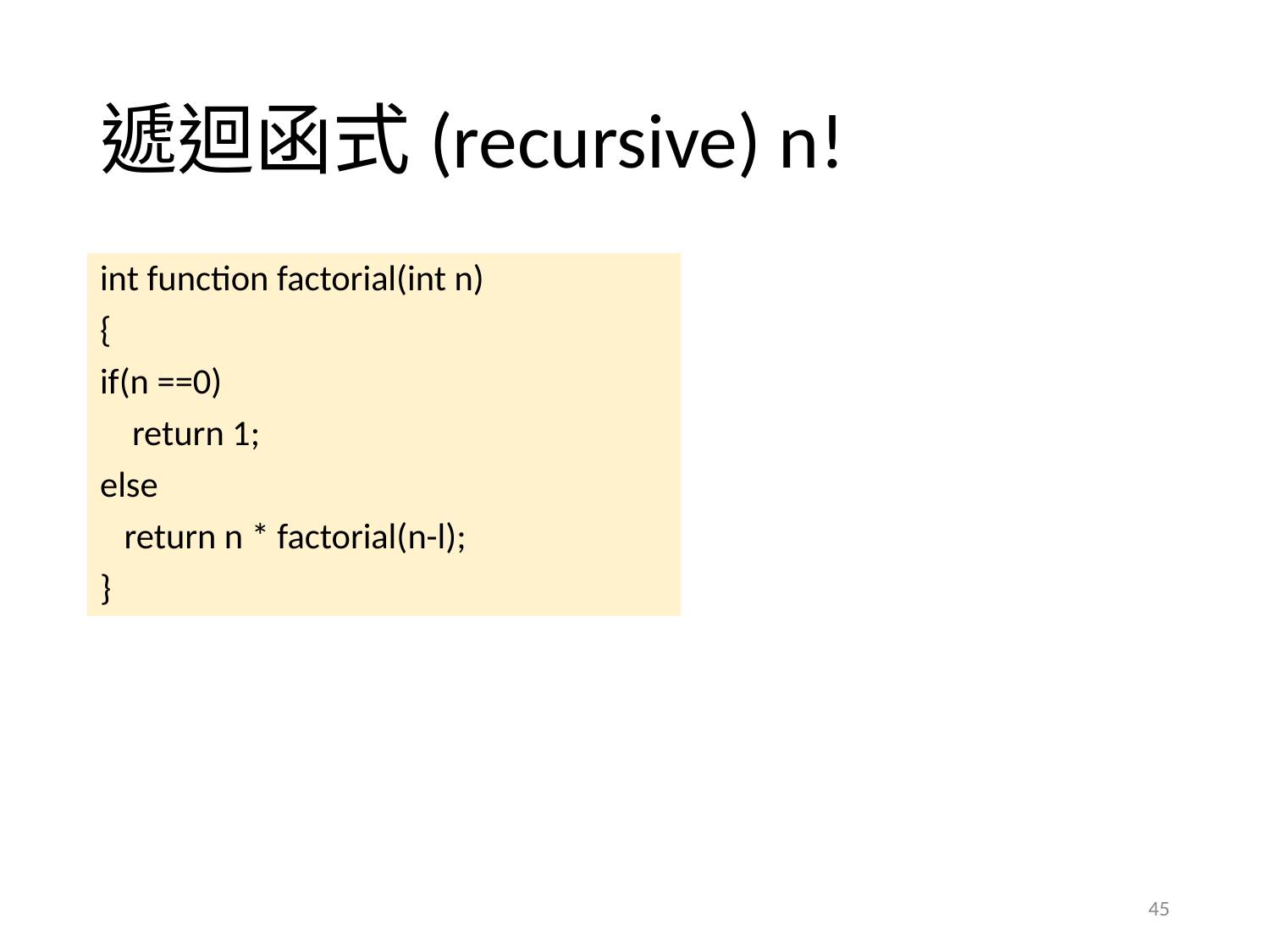

# 遞迴函式(recursive) n!
int function factorial(int n)
{
if(n ==0)
    return 1;
else
   return n * factorial(n-l);
}
45